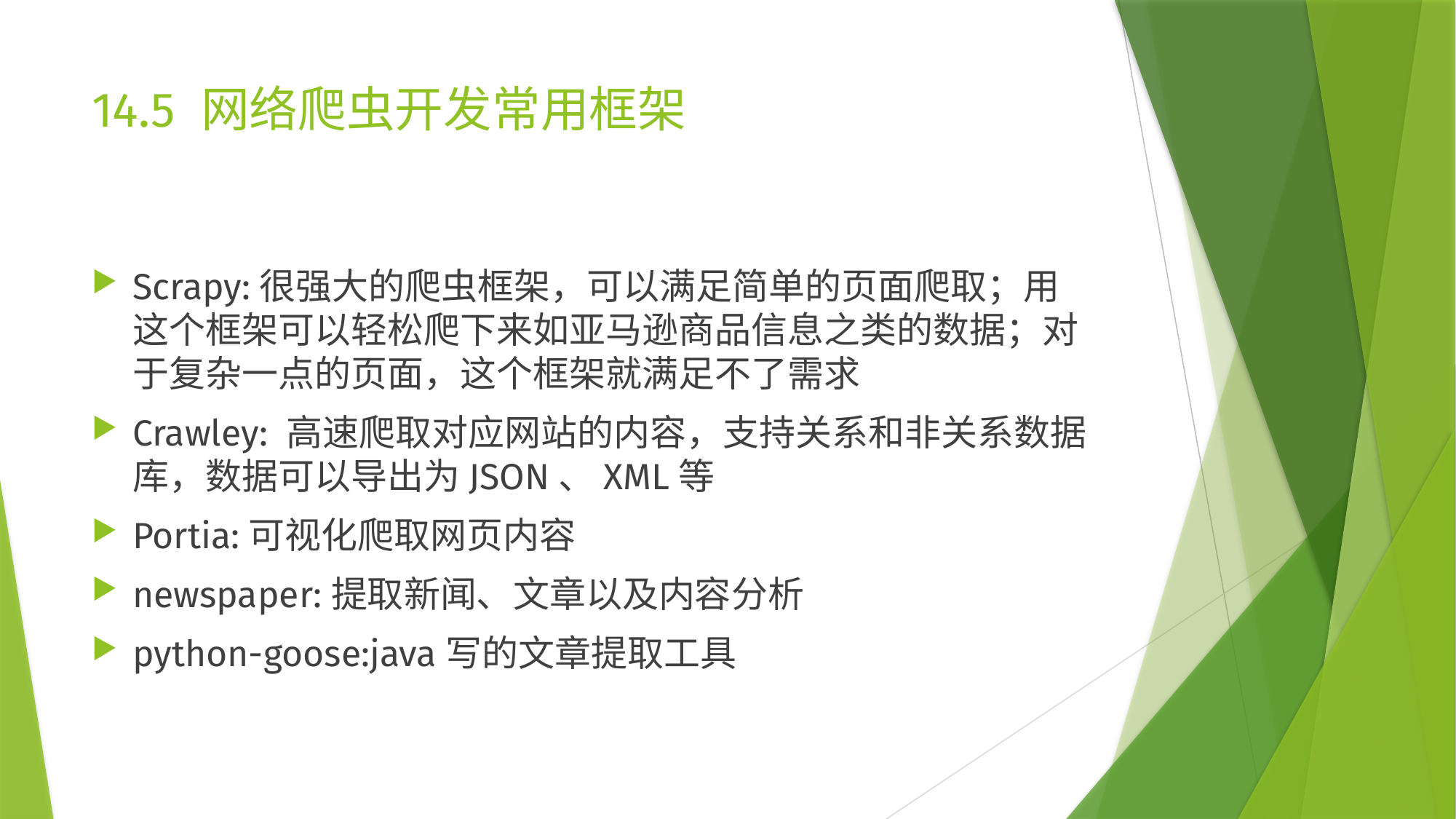

# 14.5	网络爬虫开发常用框架
Scrapy:很强大的爬虫框架，可以满足简单的页面爬取；用这个框架可以轻松爬下来如亚马逊商品信息之类的数据；对于复杂一点的页面，这个框架就满足不了需求
Crawley: 高速爬取对应网站的内容，支持关系和非关系数据库，数据可以导出为JSON、XML等
Portia:可视化爬取网页内容
newspaper:提取新闻、文章以及内容分析
python-goose:java写的文章提取工具